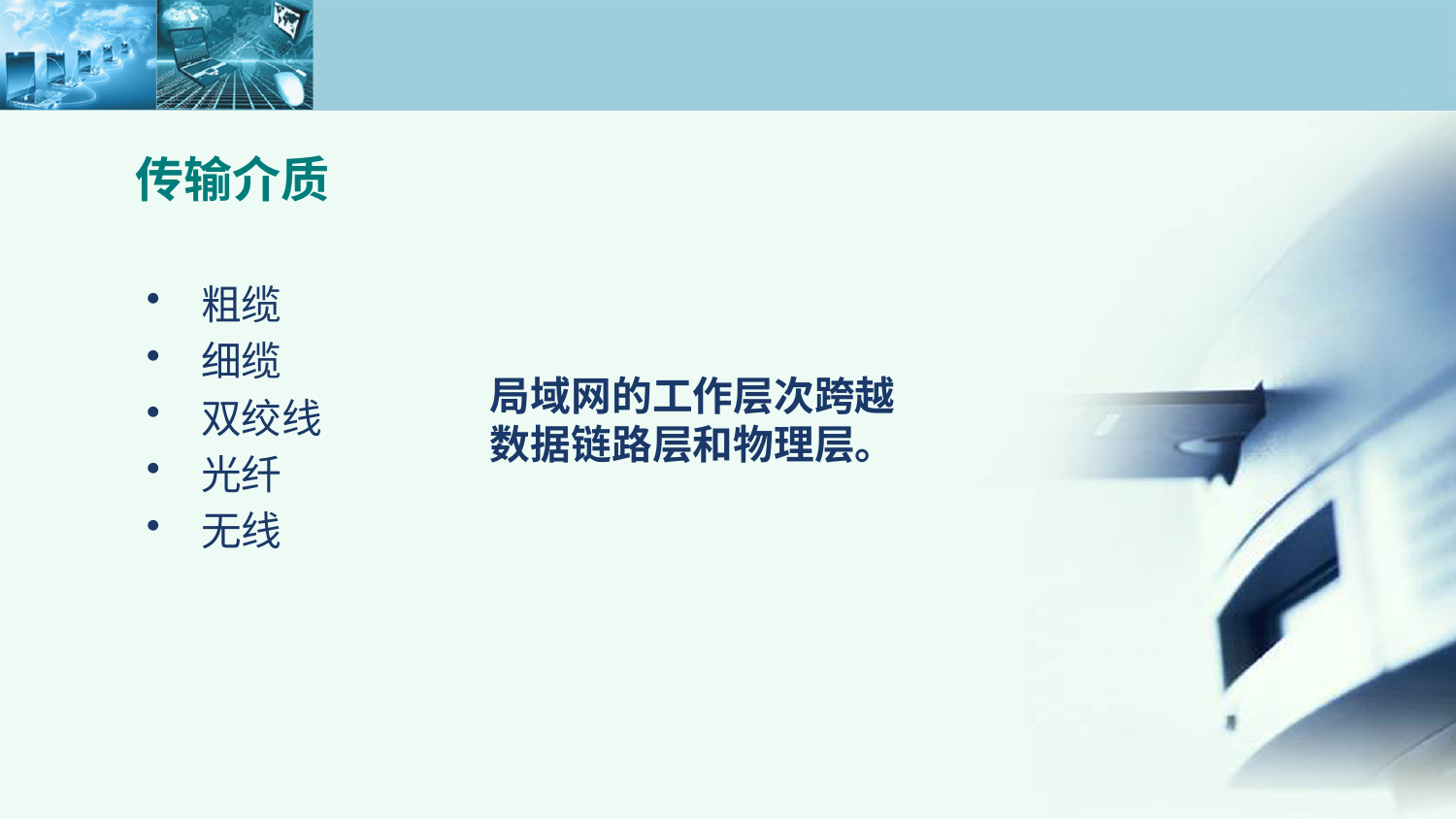

传输介质
粗缆
细缆
双绞线
光纤
无线
局域网的工作层次跨越数据链路层和物理层。